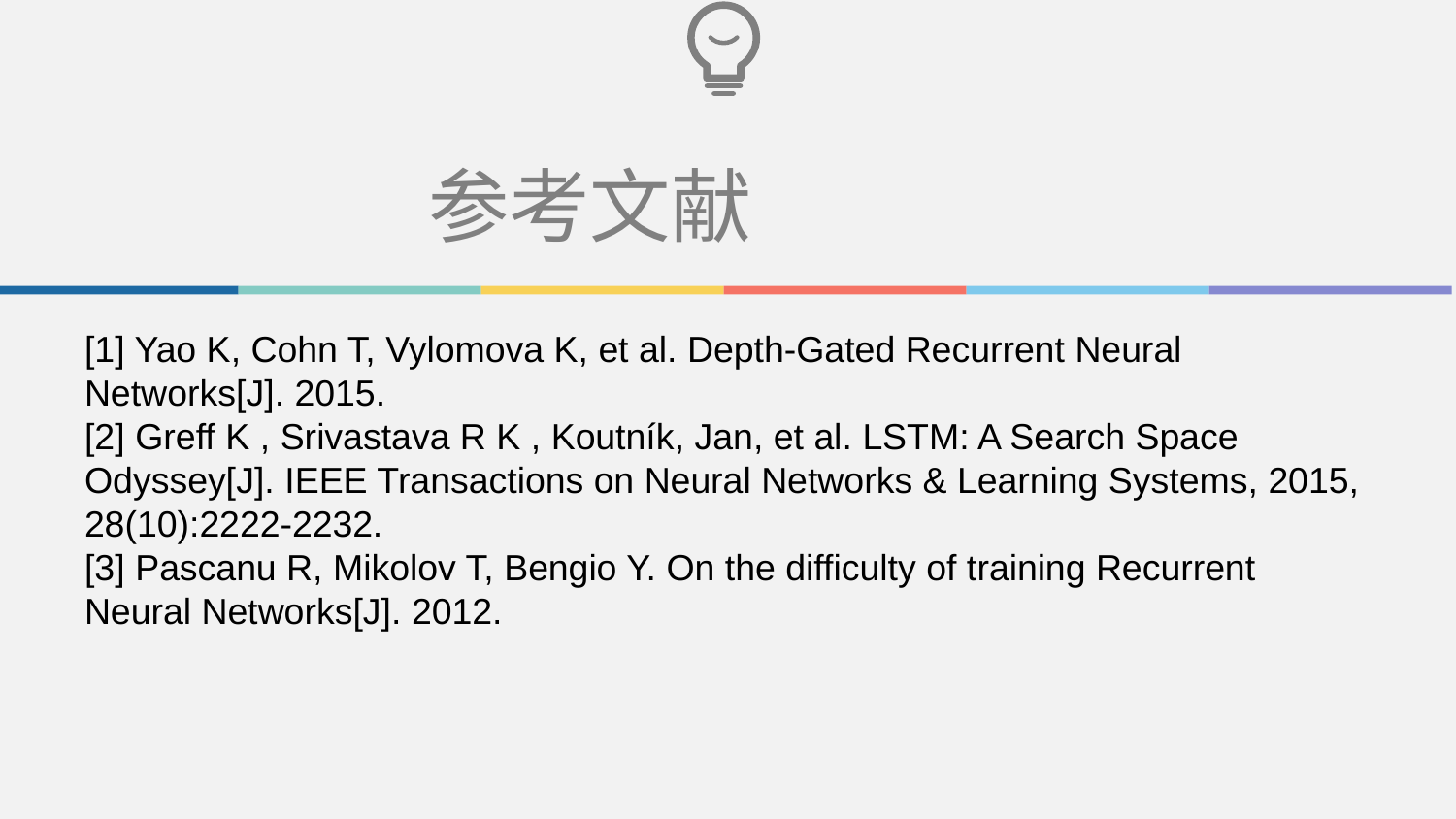

参考文献

[1] Yao K, Cohn T, Vylomova K, et al. Depth-Gated Recurrent Neural Networks[J]. 2015.
[2] Greff K , Srivastava R K , Koutník, Jan, et al. LSTM: A Search Space Odyssey[J]. IEEE Transactions on Neural Networks & Learning Systems, 2015, 28(10):2222-2232.
[3] Pascanu R, Mikolov T, Bengio Y. On the difficulty of training Recurrent Neural Networks[J]. 2012.